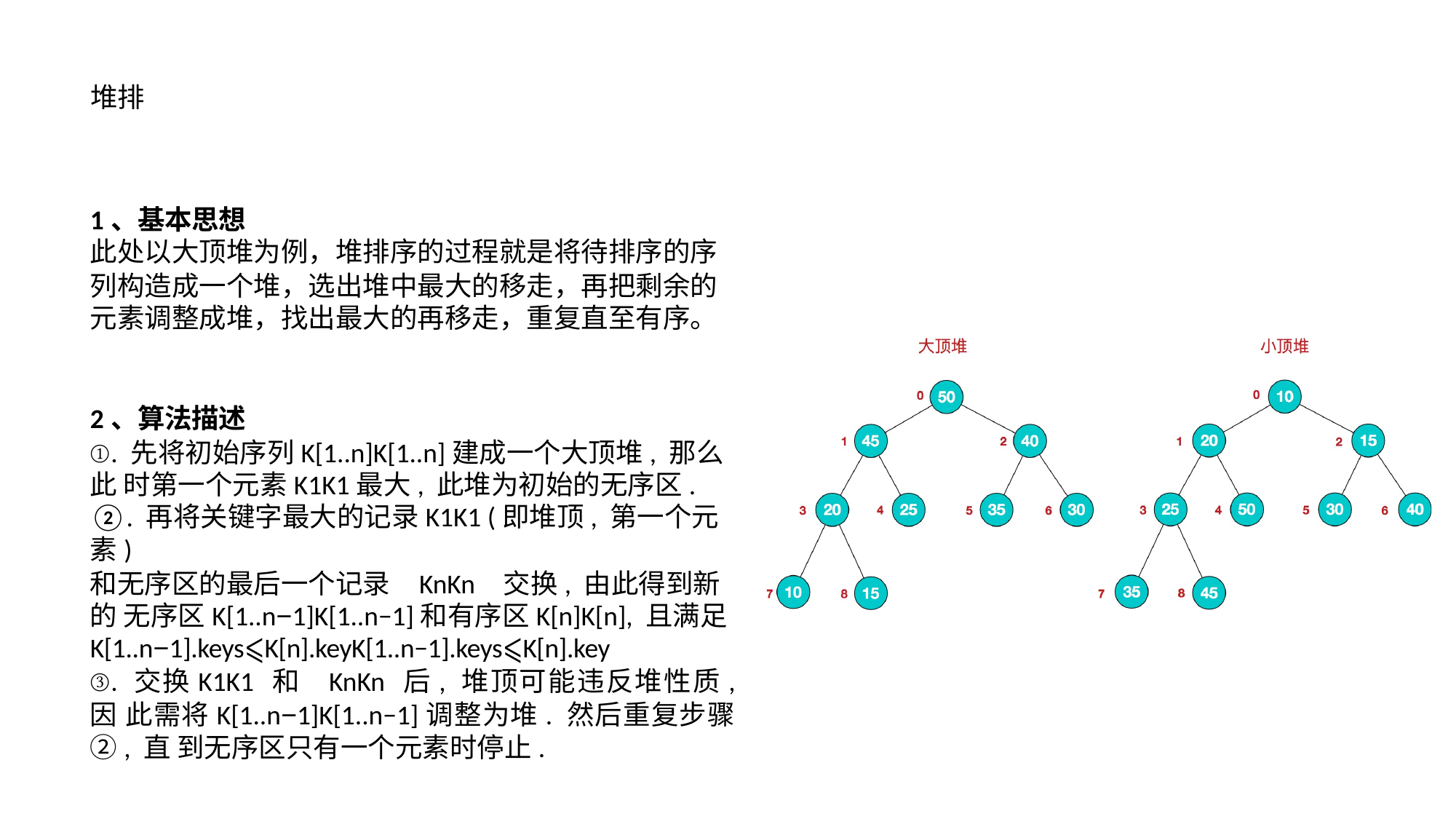

堆排
1、基本思想
此处以大顶堆为例，堆排序的过程就是将待排序的序
列构造成一个堆，选出堆中最大的移走，再把剩余的 元素调整成堆，找出最大的再移走，重复直至有序。

2、算法描述
①. 先将初始序列K[1..n]K[1..n]建成一个大顶堆, 那么此 时第一个元素K1K1最大, 此堆为初始的无序区.
②. 再将关键字最大的记录K1K1 (即堆顶, 第一个元素)
和无序区的最后一个记录	KnKn	交换, 由此得到新的 无序区K[1..n−1]K[1..n−1]和有序区K[n]K[n], 且满足
K[1..n−1].keys⩽K[n].keyK[1..n−1].keys⩽K[n].key
③. 交换K1K1 和 KnKn 后, 堆顶可能违反堆性质, 因 此需将K[1..n−1]K[1..n−1]调整为堆. 然后重复步骤②, 直 到无序区只有一个元素时停止.